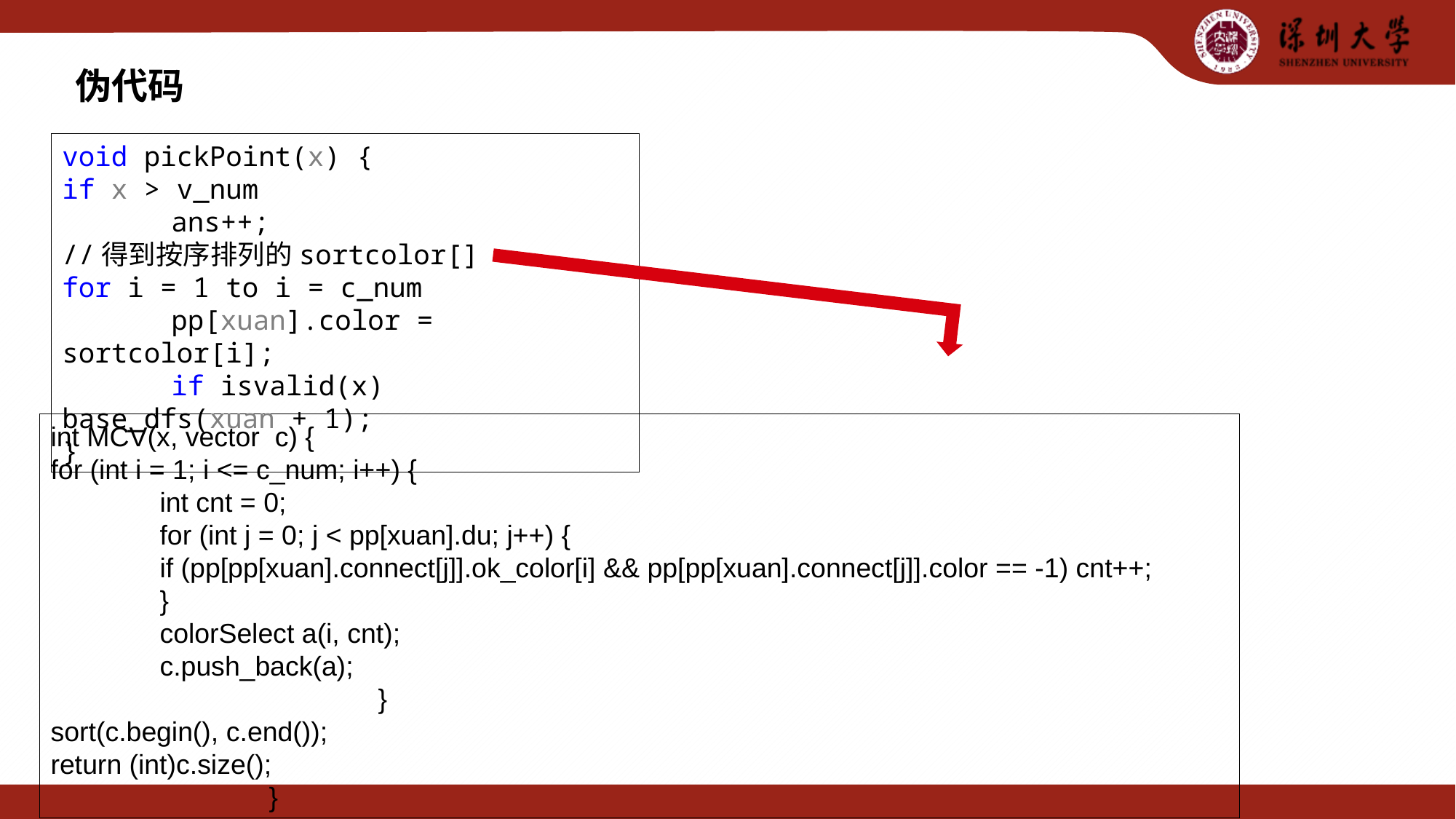

伪代码
void pickPoint(x) {
if x > v_num
	ans++;
//得到按序排列的sortcolor[]
for i = 1 to i = c_num
	pp[xuan].color = sortcolor[i];
	if isvalid(x)  base_dfs(xuan + 1);
}

int MCV(x, vector  c) {
for (int i = 1; i <= c_num; i++) {
	int cnt = 0;
	for (int j = 0; j < pp[xuan].du; j++) {
	if (pp[pp[xuan].connect[j]].ok_color[i] && pp[pp[xuan].connect[j]].color == -1) cnt++;
	}
	colorSelect a(i, cnt);
	c.push_back(a);
			}
sort(c.begin(), c.end());
return (int)c.size();
		}